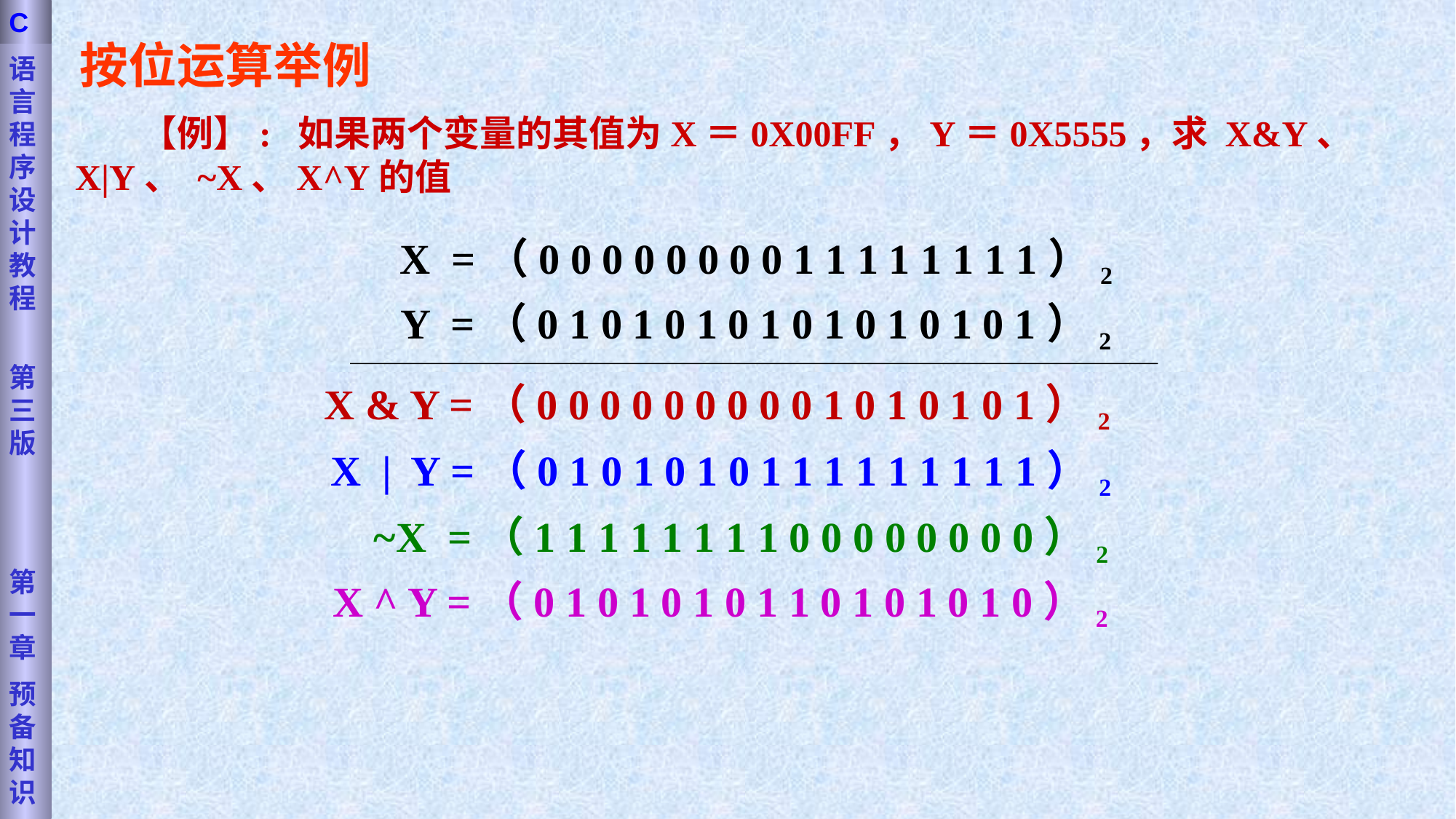

语言程序设计教程
第三版

第一章
预备知识
C
按位运算举例
       【例】:  如果两个变量的其值为X＝0X00FF，Y＝0X5555，求 X&Y、X|Y、 ~X、X^Y的值
X  =（0 0 0 0 0 0 0 0 1 1 1 1 1 1 1 1）2
Y  =（0 1 0 1 0 1 0 1 0 1 0 1 0 1 0 1）2

X & Y =（0 0 0 0 0 0 0 0 0 1 0 1 0 1 0 1）2
 X  |  Y =（0 1 0 1 0 1 0 1 1 1 1 1 1 1 1 1）2
~X  =（1 1 1 1 1 1 1 1 0 0 0 0 0 0 0 0）2
X ^ Y =（0 1 0 1 0 1 0 1 1 0 1 0 1 0 1 0）2